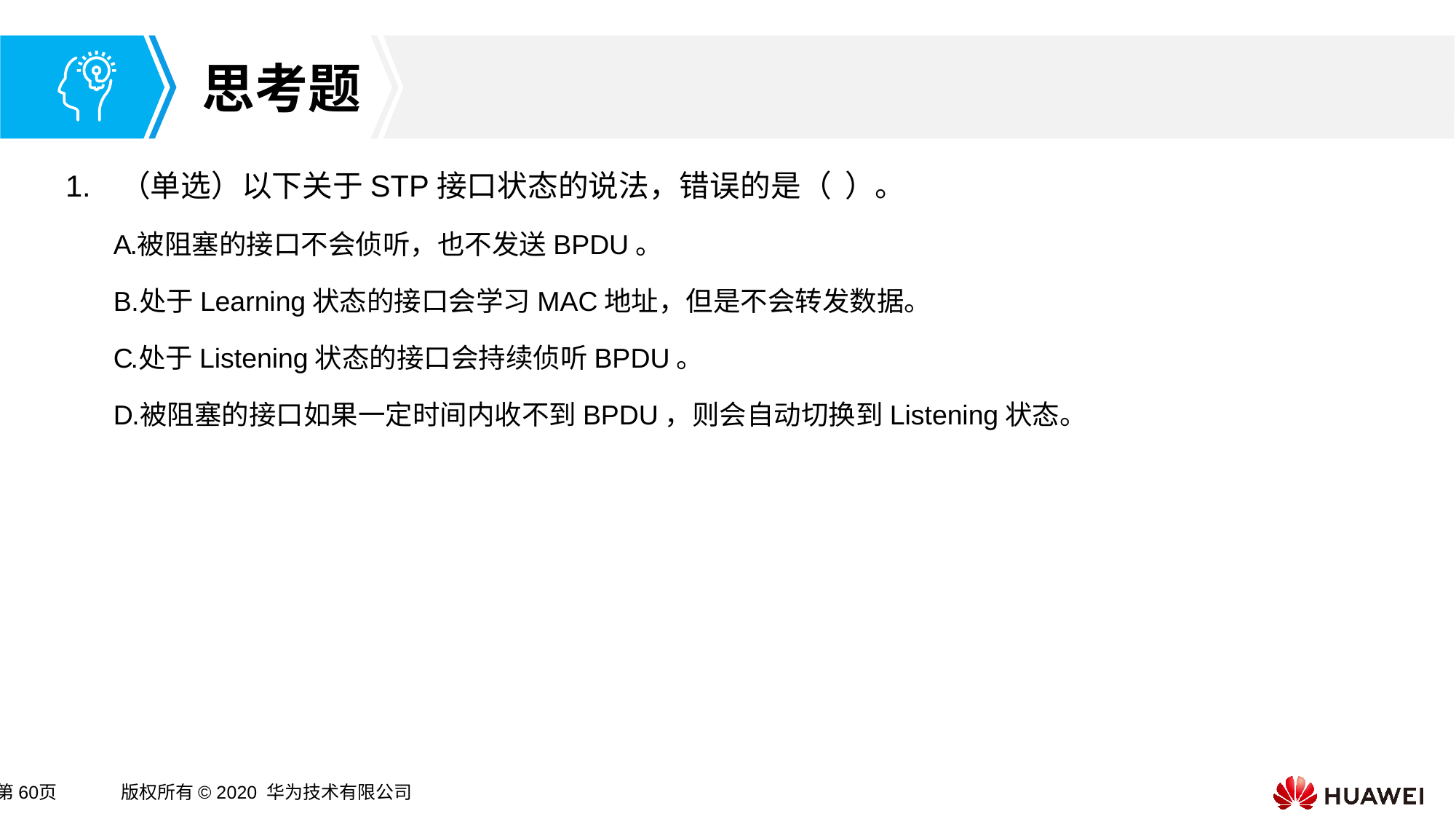

（单选）以下关于STP接口状态的说法，错误的是（  ）。
被阻塞的接口不会侦听，也不发送BPDU。
处于Learning状态的接口会学习MAC地址，但是不会转发数据。
处于Listening状态的接口会持续侦听BPDU。
被阻塞的接口如果一定时间内收不到BPDU，则会自动切换到Listening状态。